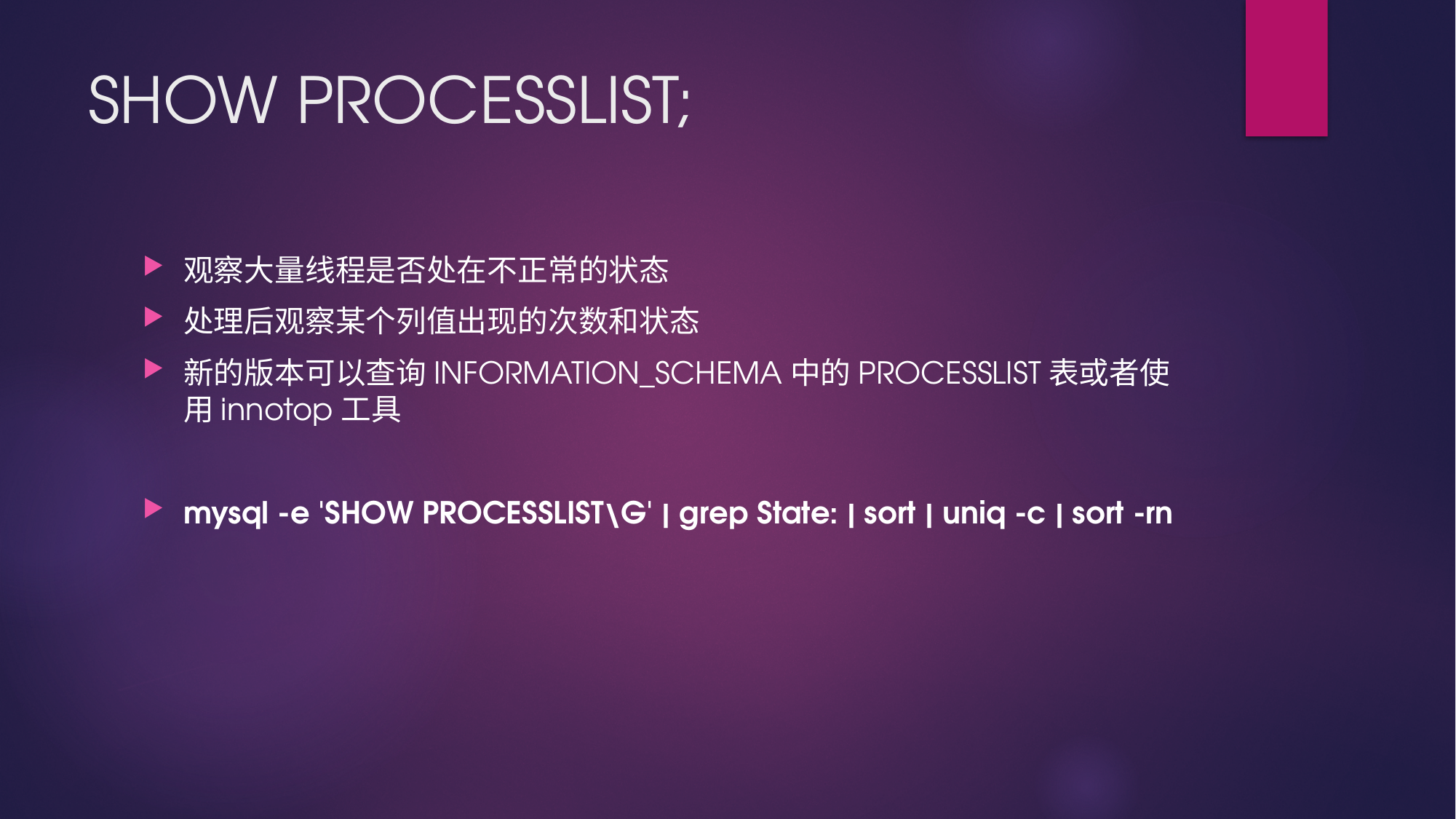

# SHOW PROCESSLIST;
观察大量线程是否处在不正常的状态
处理后观察某个列值出现的次数和状态
新的版本可以查询INFORMATION_SCHEMA中的PROCESSLIST表或者使用innotop工具

mysql -e 'SHOW PROCESSLIST\G' | grep State: | sort | uniq -c | sort -rn